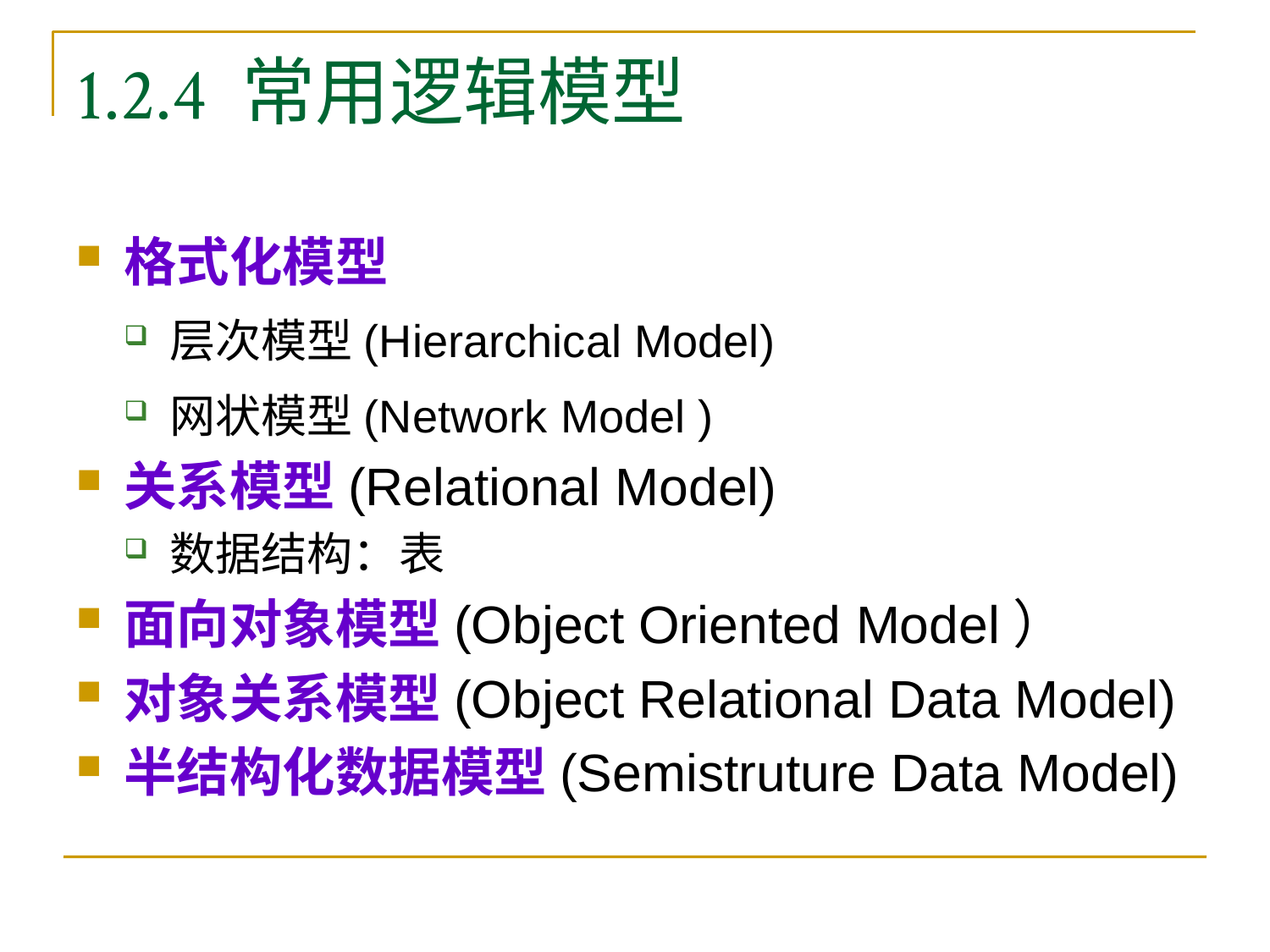

# 1.2.4 常用逻辑模型
格式化模型
层次模型(Hierarchical Model)
网状模型(Network Model )
关系模型(Relational Model)
数据结构：表
面向对象模型(Object Oriented Model）
对象关系模型(Object Relational Data Model)
半结构化数据模型(Semistruture Data Model)